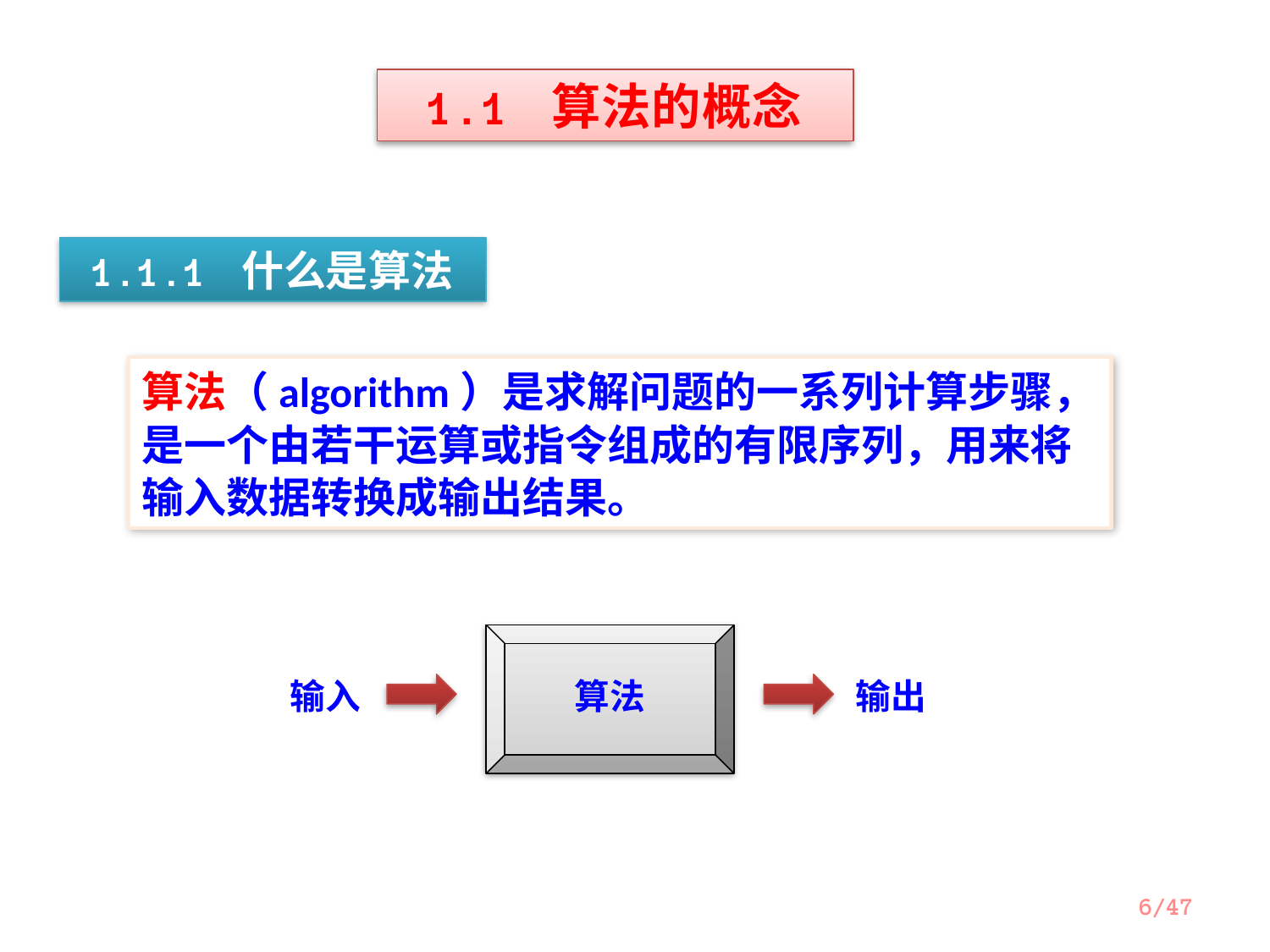

1.1 算法的概念
1.1.1 什么是算法
算法（algorithm）是求解问题的一系列计算步骤，是一个由若干运算或指令组成的有限序列，用来将输入数据转换成输出结果。
算法
输入
输出

6/47